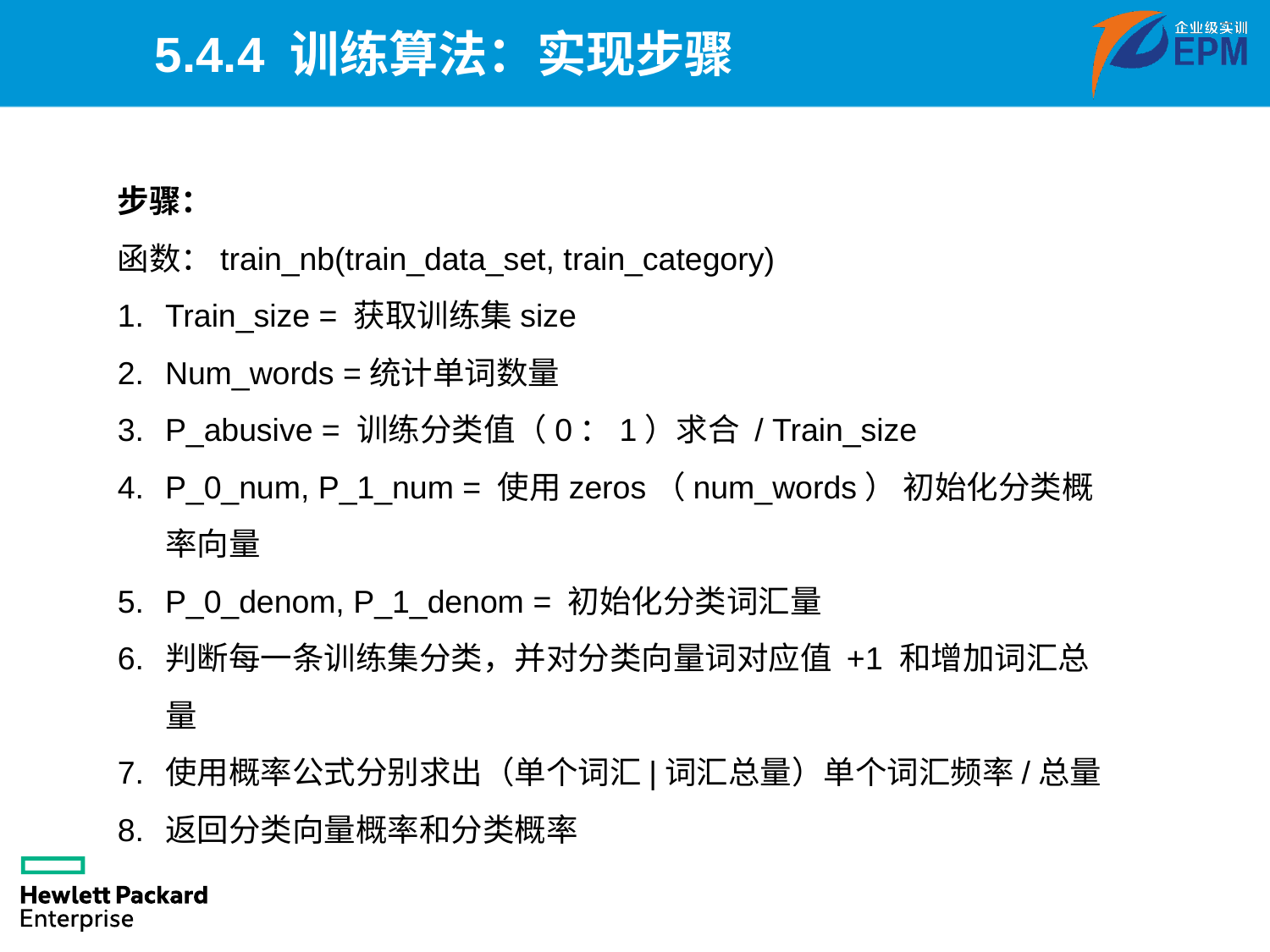

# 5.4.4 训练算法：实现步骤
步骤：
函数：train_nb(train_data_set, train_category)
Train_size = 获取训练集size
Num_words =统计单词数量
P_abusive = 训练分类值（0：1）求合 / Train_size
P_0_num, P_1_num = 使用zeros（num_words） 初始化分类概率向量
P_0_denom, P_1_denom = 初始化分类词汇量
判断每一条训练集分类，并对分类向量词对应值 +1 和增加词汇总量
使用概率公式分别求出（单个词汇|词汇总量）单个词汇频率/总量
返回分类向量概率和分类概率